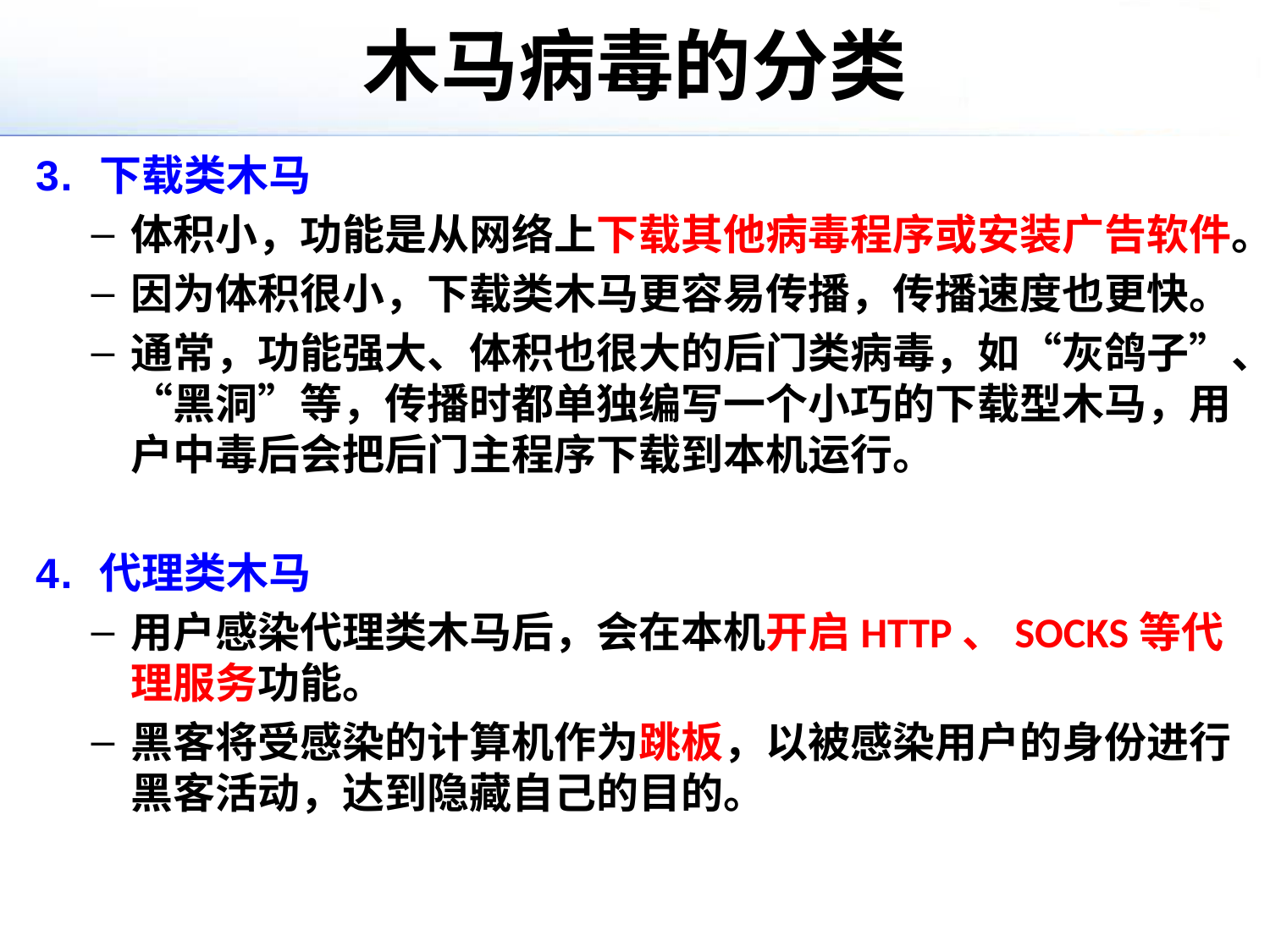

# 木马病毒的分类
下载类木马
体积小，功能是从网络上下载其他病毒程序或安装广告软件。
因为体积很小，下载类木马更容易传播，传播速度也更快。
通常，功能强大、体积也很大的后门类病毒，如“灰鸽子”、“黑洞”等，传播时都单独编写一个小巧的下载型木马，用户中毒后会把后门主程序下载到本机运行。

代理类木马
用户感染代理类木马后，会在本机开启HTTP、SOCKS等代理服务功能。
黑客将受感染的计算机作为跳板，以被感染用户的身份进行黑客活动，达到隐藏自己的目的。